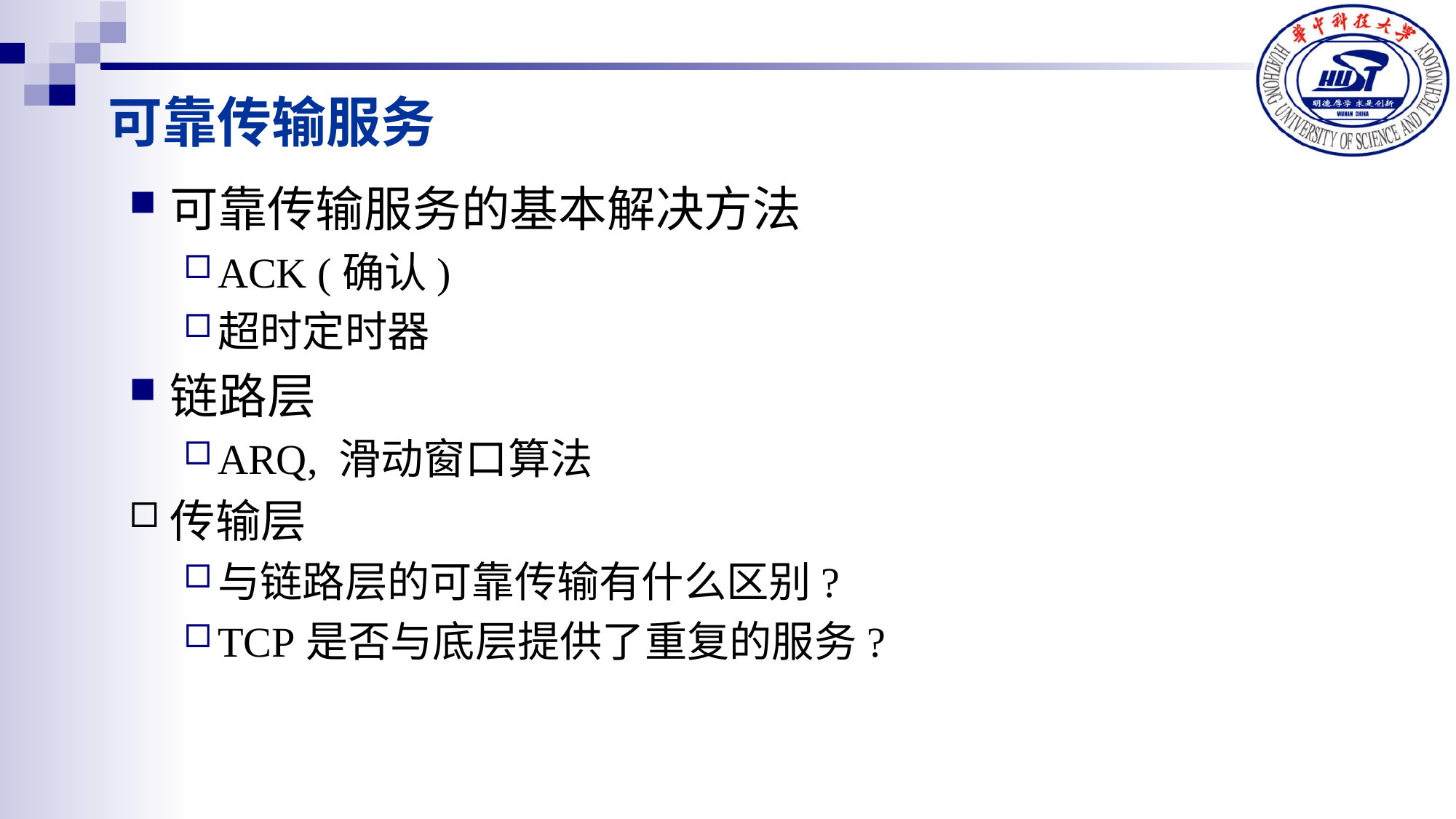

# 可靠传输服务
可靠传输服务的基本解决方法
ACK (确认)
超时定时器
链路层
ARQ, 滑动窗口算法
传输层
与链路层的可靠传输有什么区别?
TCP是否与底层提供了重复的服务?